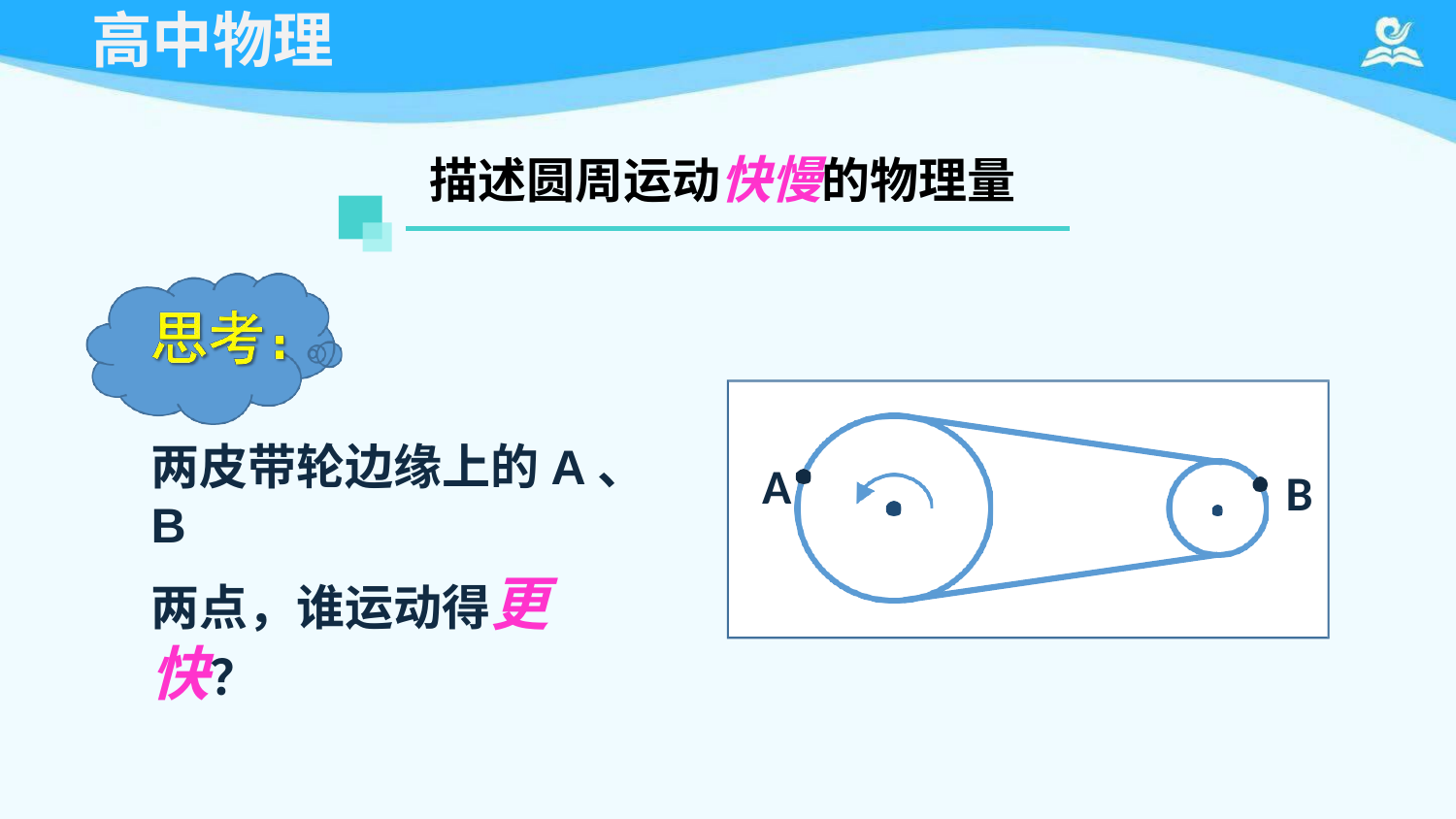

# 高中物理
描述圆周运动快慢的物理量

两皮带轮边缘上的A、B
两点，谁运动得更快？
A

B